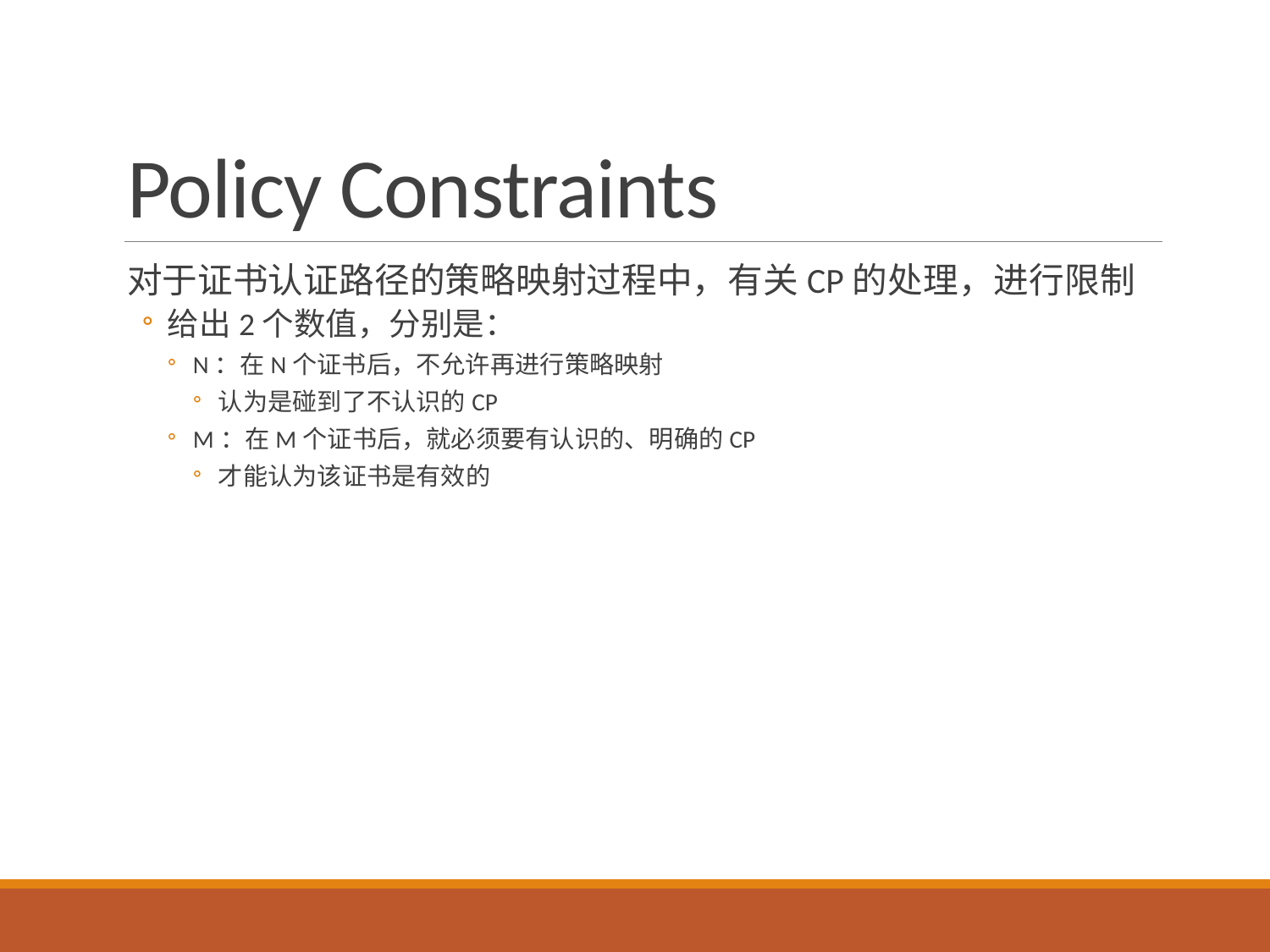

# Policy Constraints
对于证书认证路径的策略映射过程中，有关CP的处理，进行限制
给出2个数值，分别是：
N：在N个证书后，不允许再进行策略映射
认为是碰到了不认识的CP
M：在M个证书后，就必须要有认识的、明确的CP
才能认为该证书是有效的
103